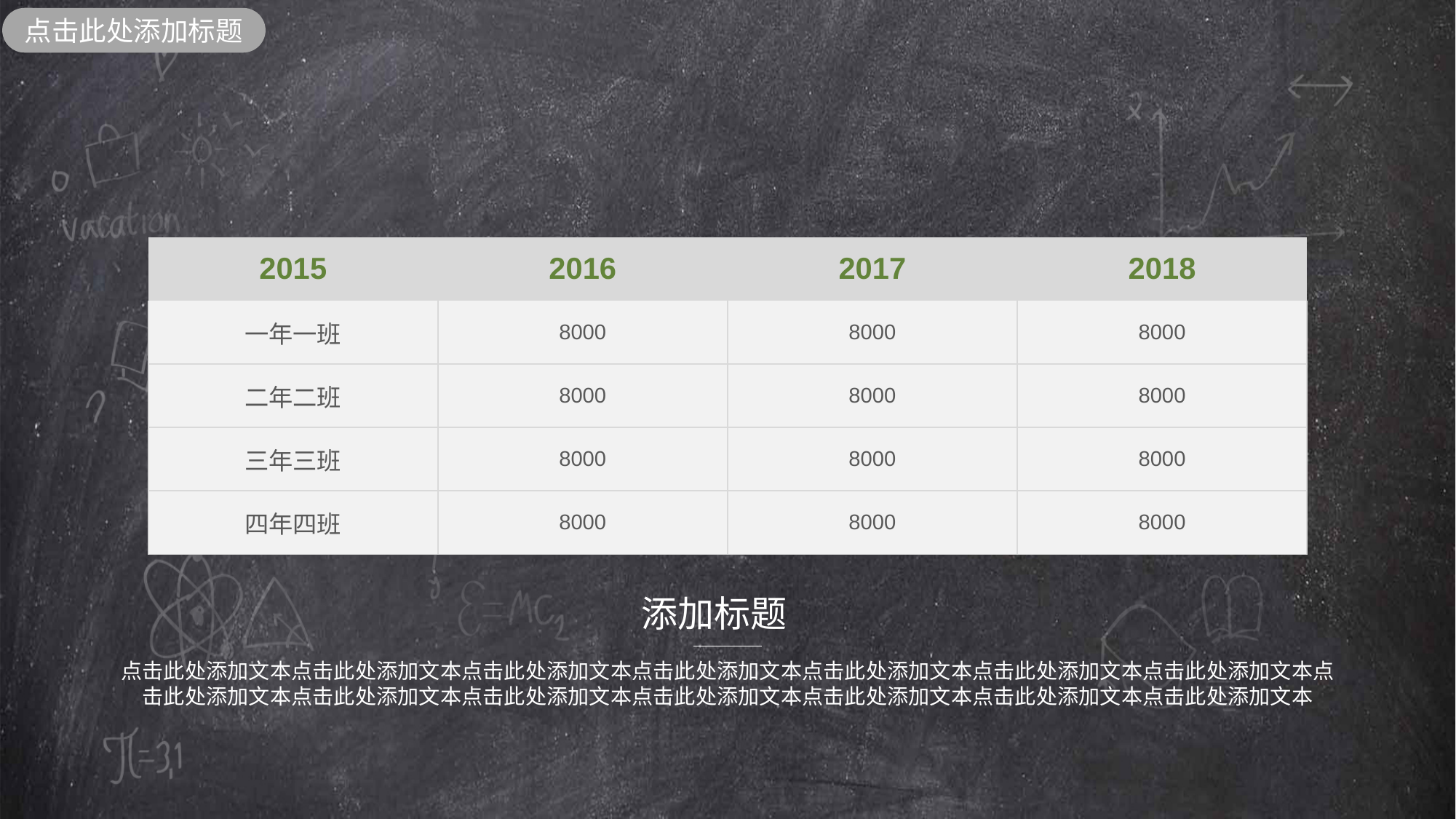

点击此处添加标题
| 2015 | 2016 | 2017 | 2018 |
| --- | --- | --- | --- |
| 一年一班 | 8000 | 8000 | 8000 |
| 二年二班 | 8000 | 8000 | 8000 |
| 三年三班 | 8000 | 8000 | 8000 |
| 四年四班 | 8000 | 8000 | 8000 |
添加标题
点击此处添加文本点击此处添加文本点击此处添加文本点击此处添加文本点击此处添加文本点击此处添加文本点击此处添加文本点击此处添加文本点击此处添加文本点击此处添加文本点击此处添加文本点击此处添加文本点击此处添加文本点击此处添加文本